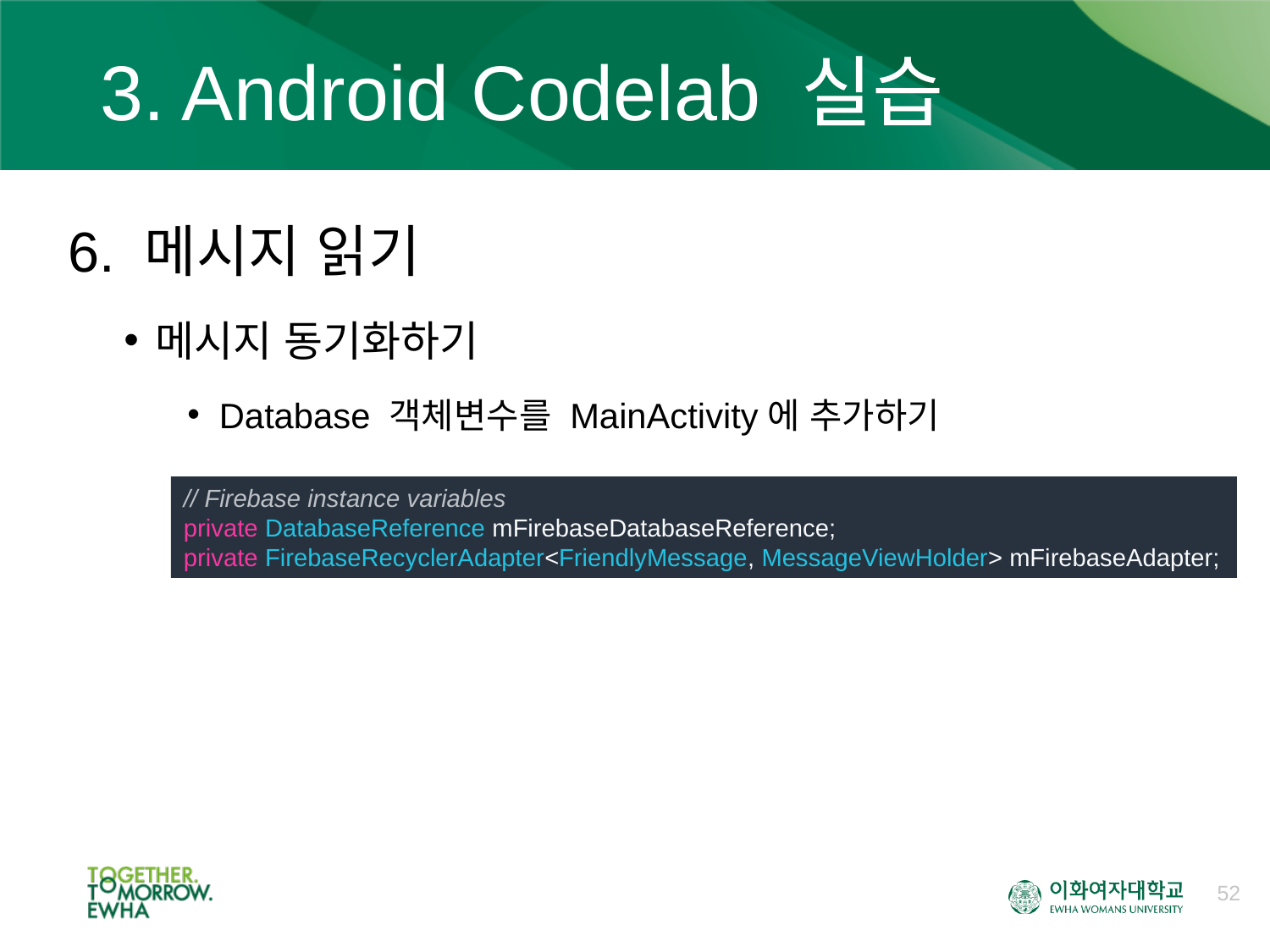

# 3. Android Codelab 실습
6. 메시지 읽기
메시지 동기화하기
Database 객체변수를 MainActivity에 추가하기
// Firebase instance variables
private DatabaseReference mFirebaseDatabaseReference;
private FirebaseRecyclerAdapter<FriendlyMessage, MessageViewHolder> mFirebaseAdapter;
52